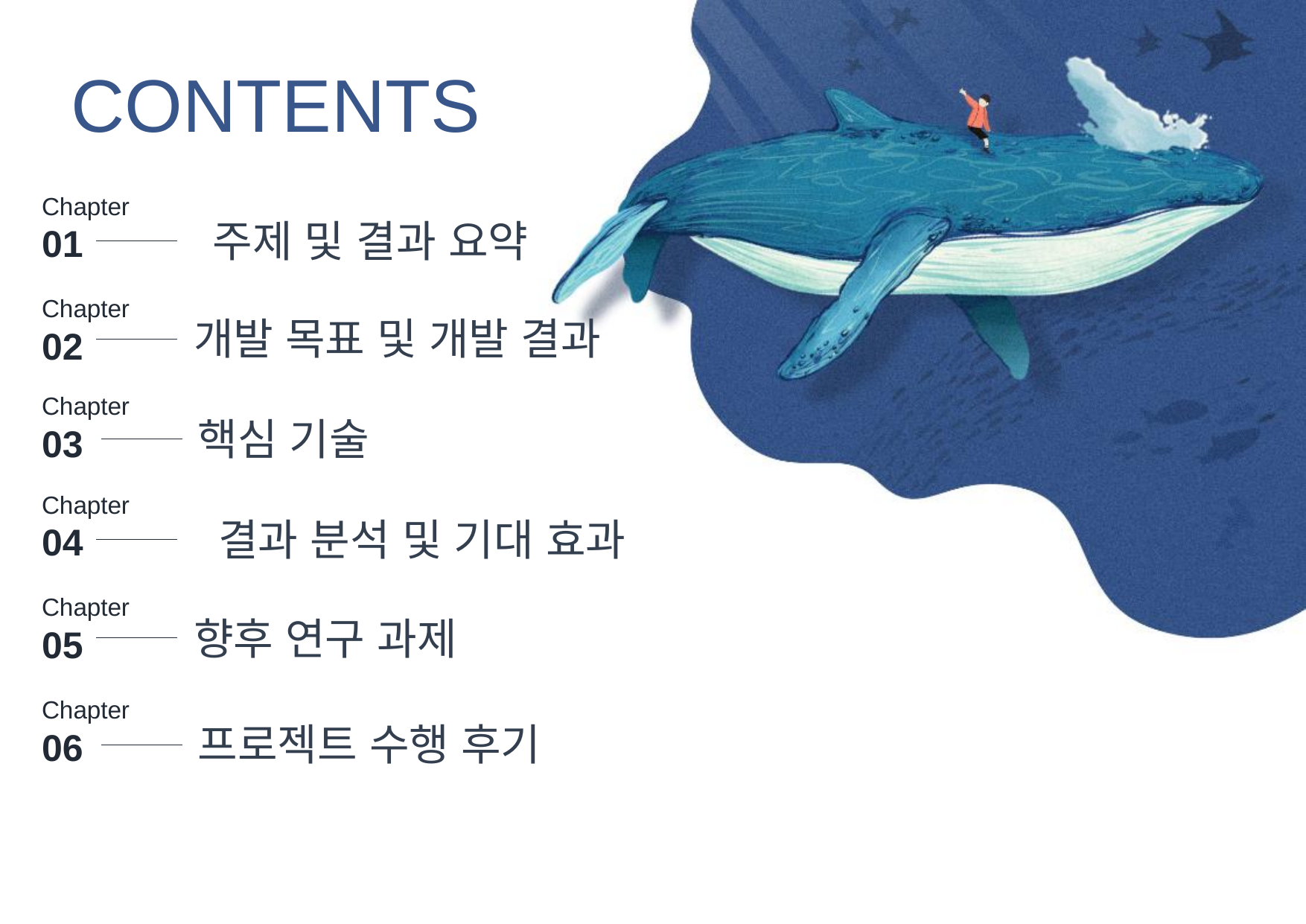

CONTENTS
Chapter
01
주제 및 결과 요약
Chapter
02
개발 목표 및 개발 결과
Chapter
03

핵심 기술
Chapter
04
결과 분석 및 기대 효과
Chapter
05
향후 연구 과제
Chapter
06

프로젝트 수행 후기